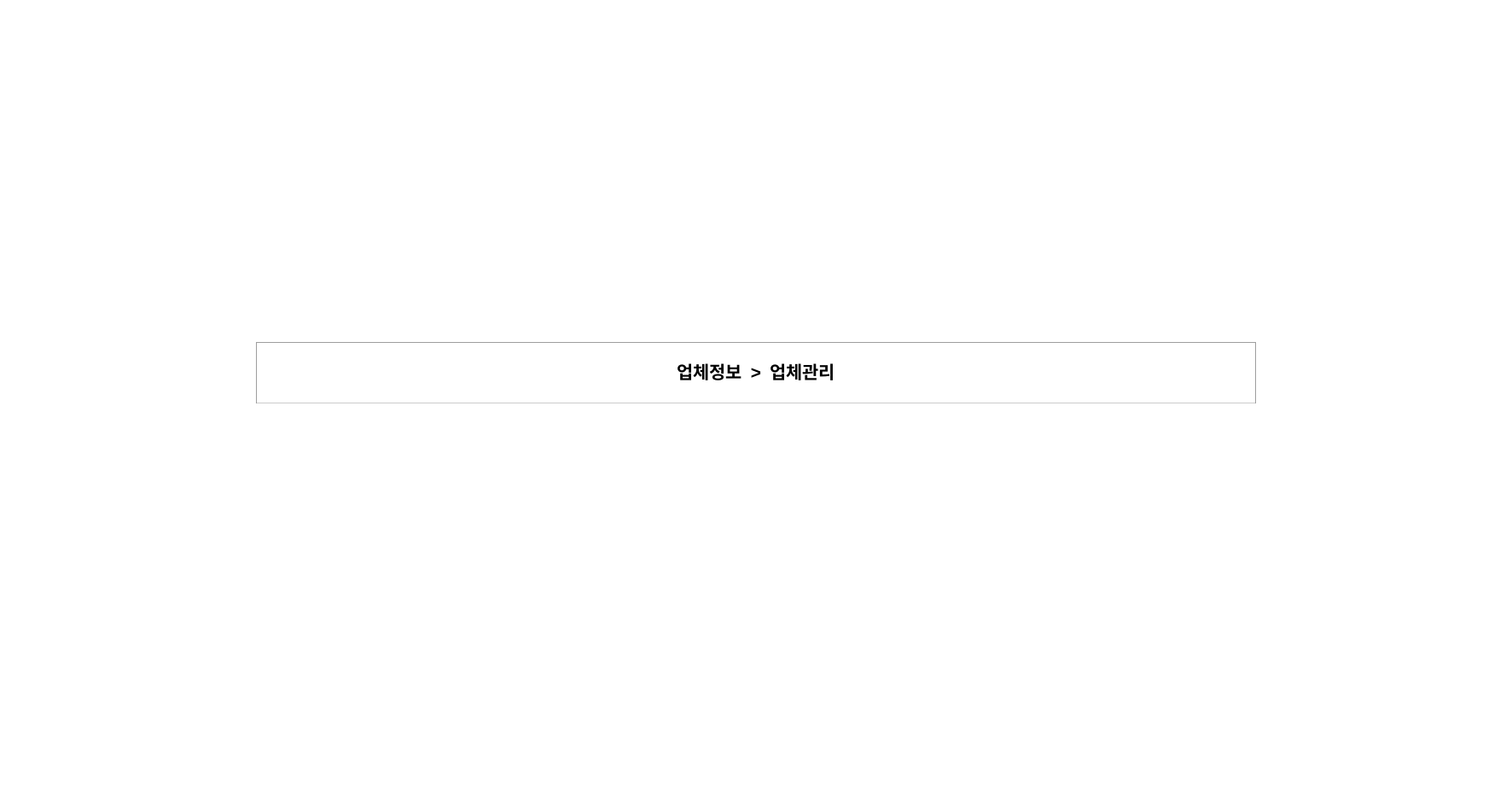

| 업체정보 > 업체관리 |
| --- |